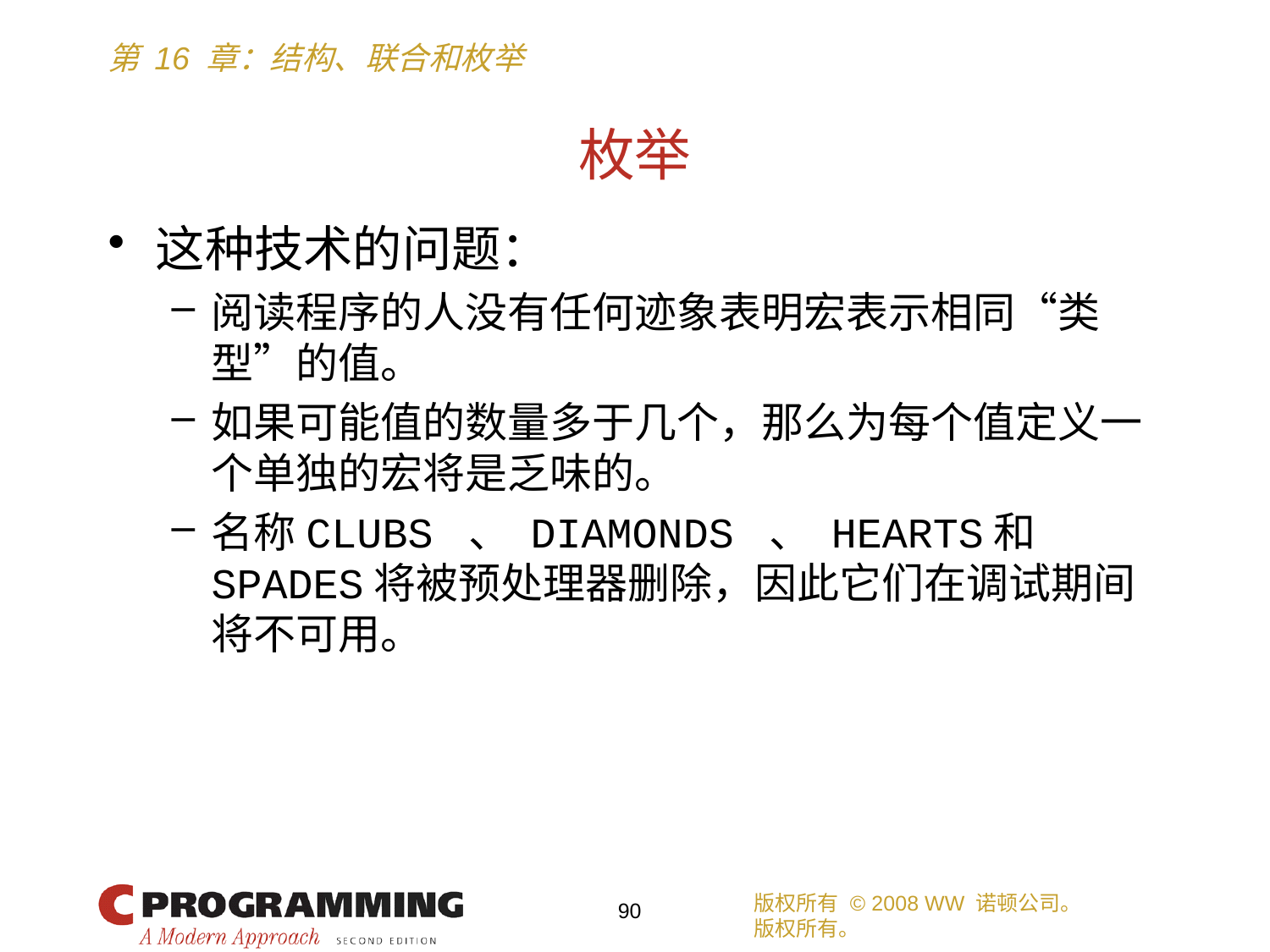

# 枚举
这种技术的问题：
阅读程序的人没有任何迹象表明宏表示相同“类型”的值。
如果可能值的数量多于几个，那么为每个值定义一个单独的宏将是乏味的。
名称CLUBS 、 DIAMONDS 、 HEARTS和SPADES将被预处理器删除，因此它们在调试期间将不可用。
版权所有 © 2008 WW 诺顿公司。
版权所有。
90